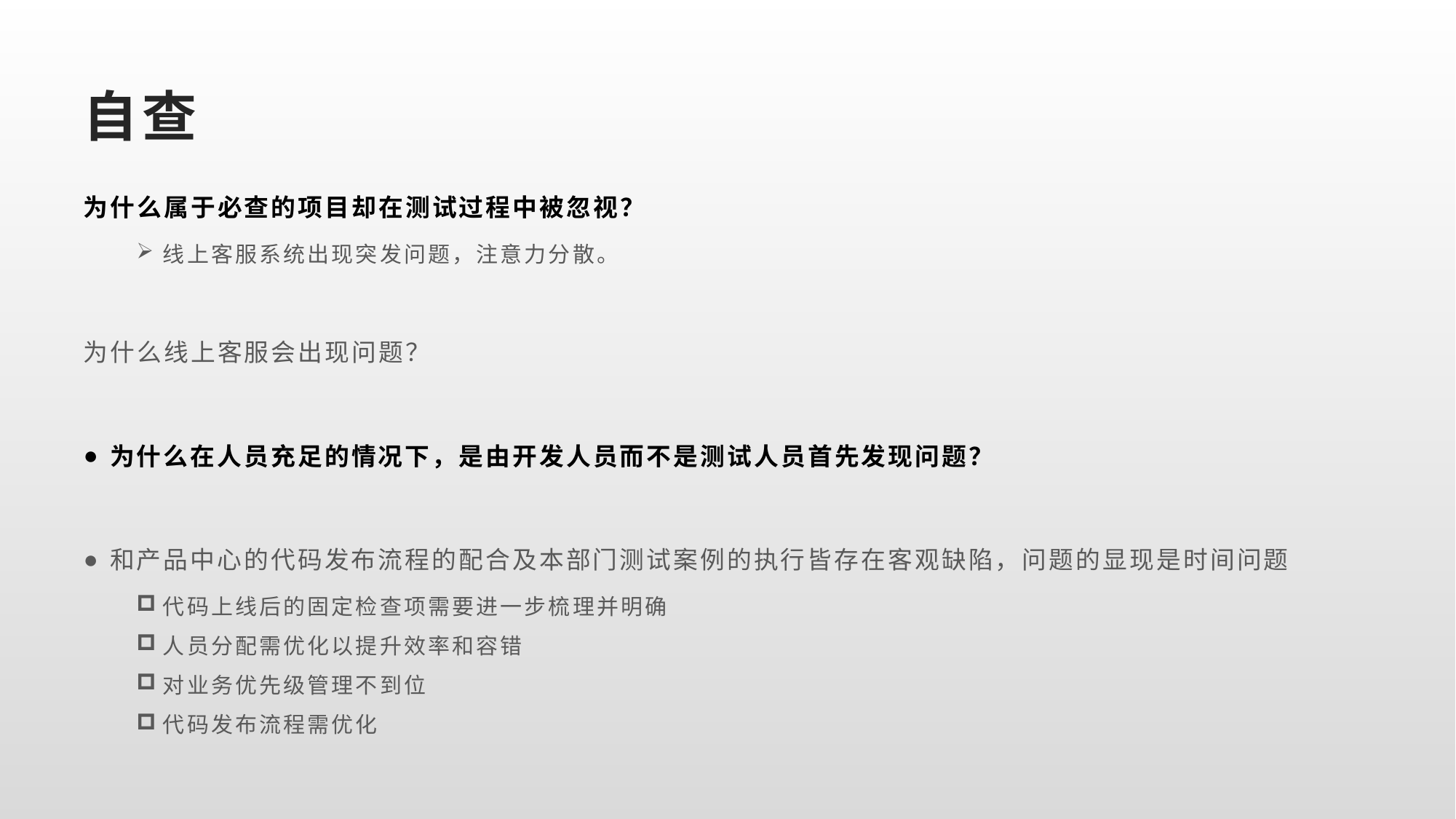

# 自查
为什么属于必查的项目却在测试过程中被忽视？
线上客服系统出现突发问题，注意力分散。

为什么线上客服会出现问题？

为什么在人员充足的情况下，是由开发人员而不是测试人员首先发现问题？

和产品中心的代码发布流程的配合及本部门测试案例的执行皆存在客观缺陷，问题的显现是时间问题
代码上线后的固定检查项需要进一步梳理并明确
人员分配需优化以提升效率和容错
对业务优先级管理不到位
代码发布流程需优化